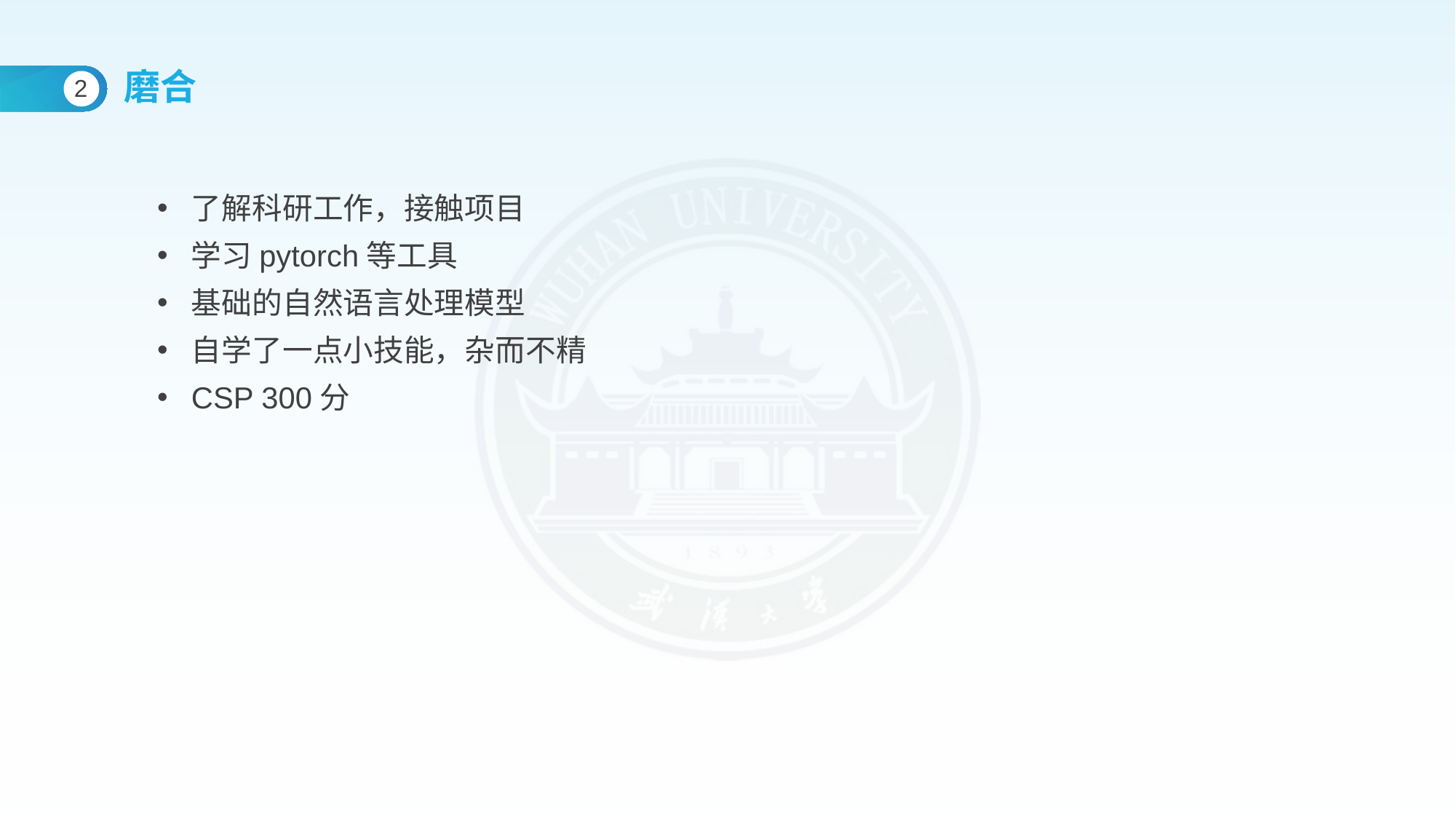

磨合
2
了解科研工作，接触项目
学习pytorch等工具
基础的自然语言处理模型
自学了一点小技能，杂而不精
CSP 300分